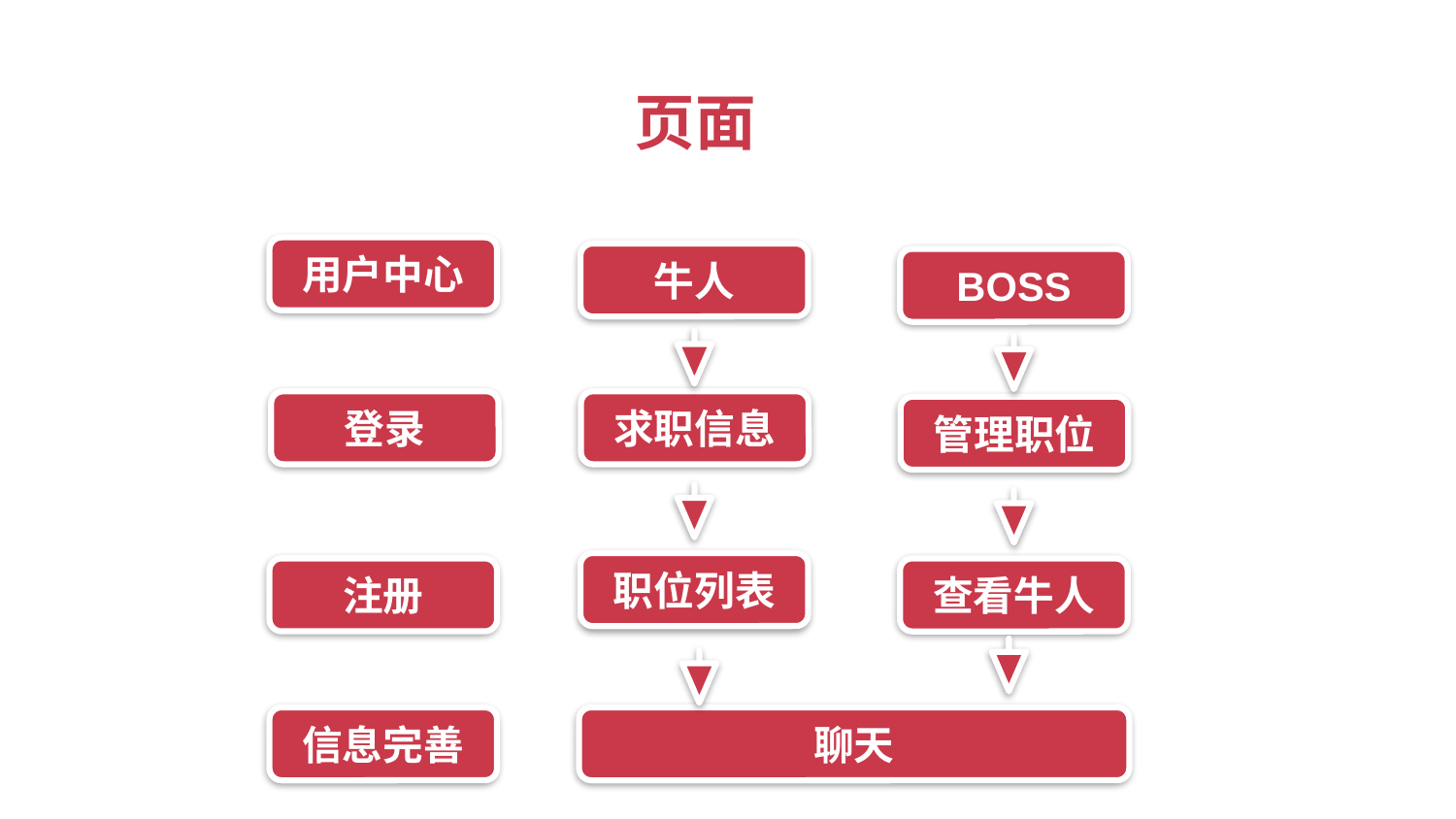

页面
用户中心
牛人
BOSS

登录
求职信息
管理职位

职位列表
注册
查看牛人

信息完善
聊天